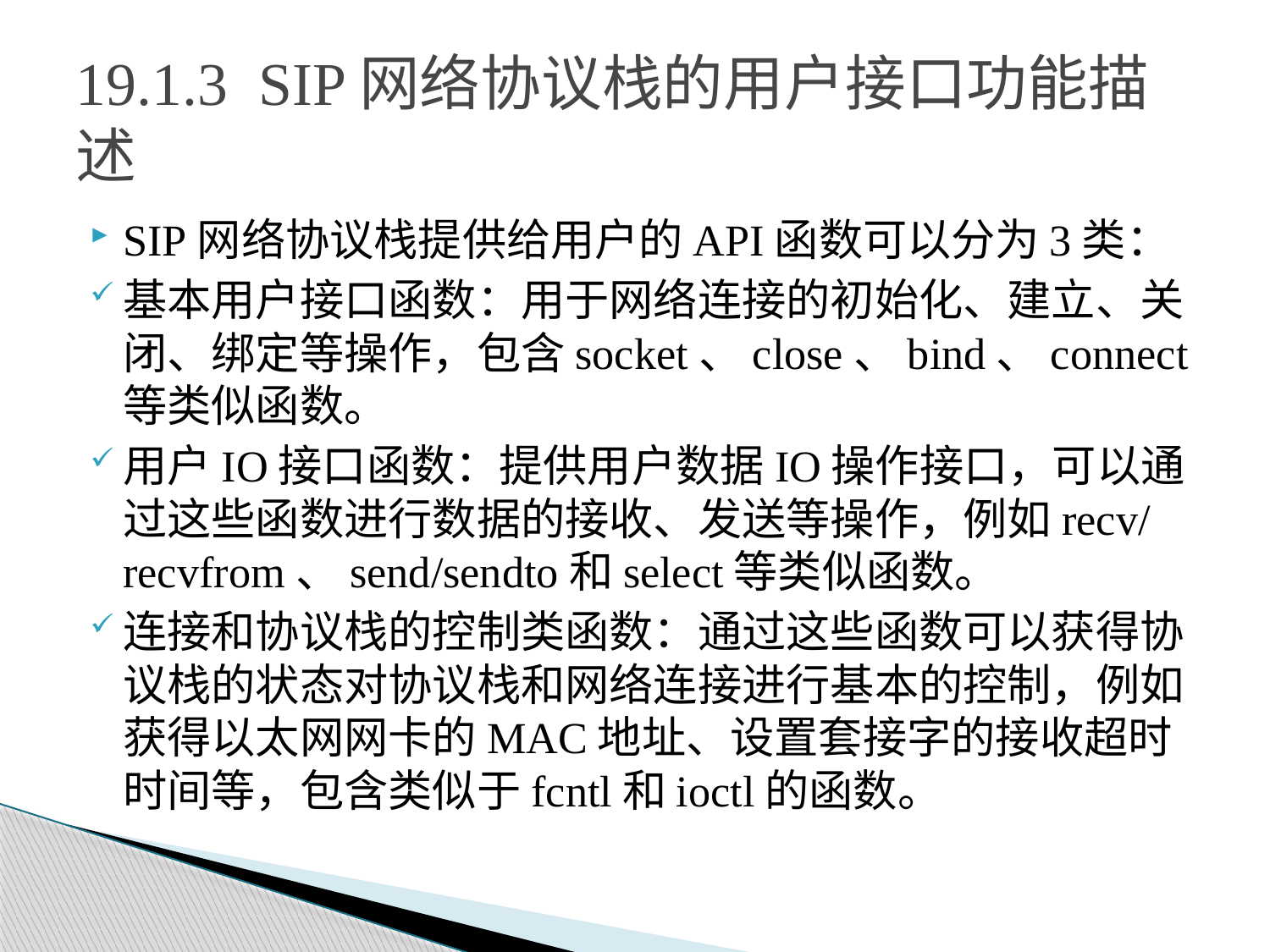

# 19.1.3  SIP网络协议栈的用户接口功能描述
SIP网络协议栈提供给用户的API函数可以分为3类：
基本用户接口函数：用于网络连接的初始化、建立、关闭、绑定等操作，包含socket、close、bind、connect等类似函数。
用户IO接口函数：提供用户数据IO操作接口，可以通过这些函数进行数据的接收、发送等操作，例如recv/recvfrom、send/sendto和select等类似函数。
连接和协议栈的控制类函数：通过这些函数可以获得协议栈的状态对协议栈和网络连接进行基本的控制，例如获得以太网网卡的MAC地址、设置套接字的接收超时时间等，包含类似于fcntl和ioctl的函数。